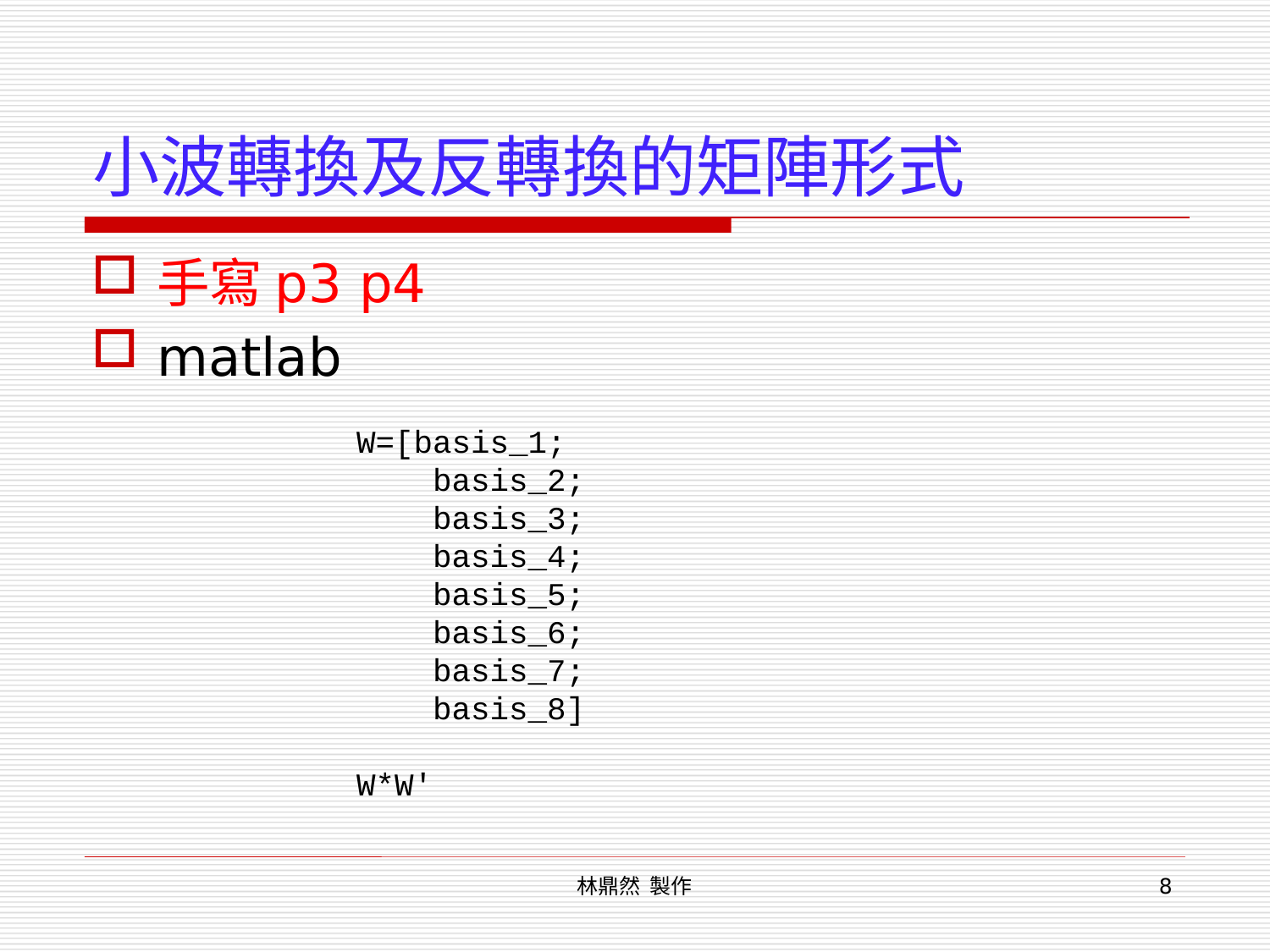

# 小波轉換及反轉換的矩陣形式
手寫p3 p4
matlab

 W=[basis_1;
     basis_2;
     basis_3;
     basis_4;
     basis_5;
     basis_6;
     basis_7;
     basis_8]

 W*W'

林鼎然  製作
8